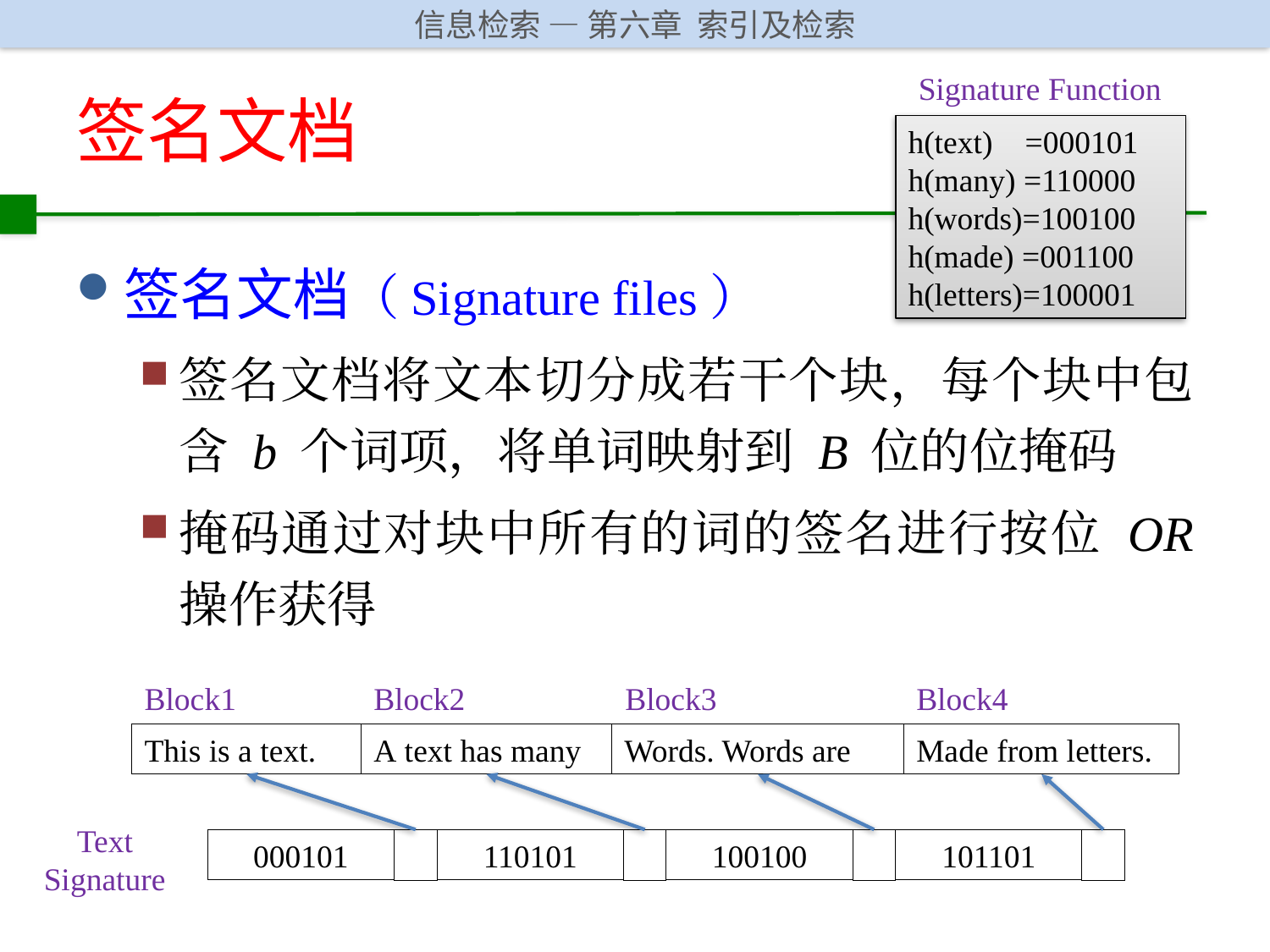

Signature Function
# 签名文档
h(text)    =000101
h(many) =110000
h(words)=100100
h(made) =001100
h(letters)=100001
签名文档（Signature files）
签名文档将文本切分成若干个块，每个块中包含 b 个词项，将单词映射到 B 位的位掩码
掩码通过对块中所有的词的签名进行按位 OR 操作获得
Block1
Block2
Block3
Block4
This is a text.
A text has many
Words. Words are
Made from letters.
Text
Signature
000101

110101

100100

101101